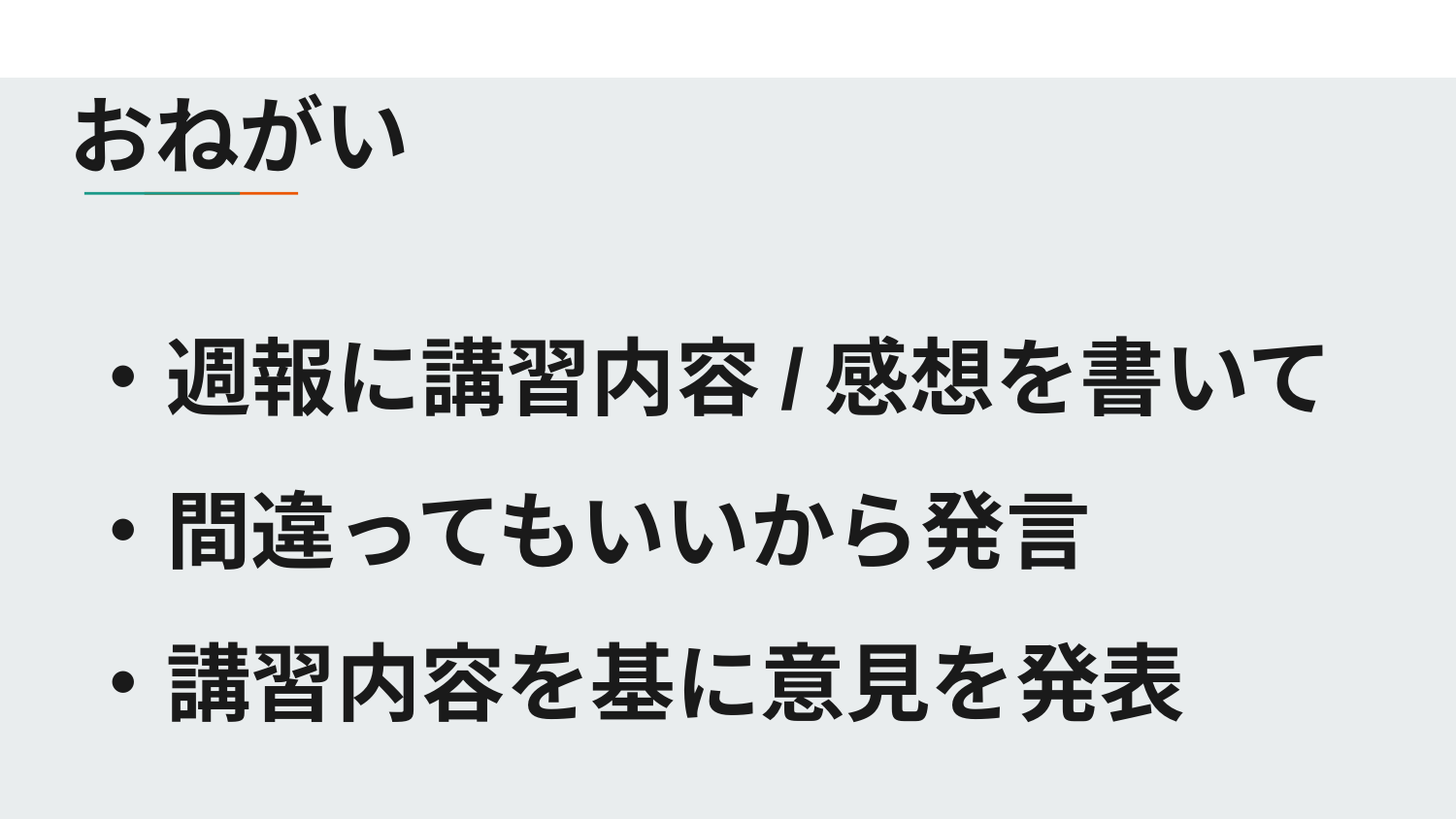

# おねがい
・週報に講習内容/感想を書いて
・間違ってもいいから発言
・講習内容を基に意見を発表